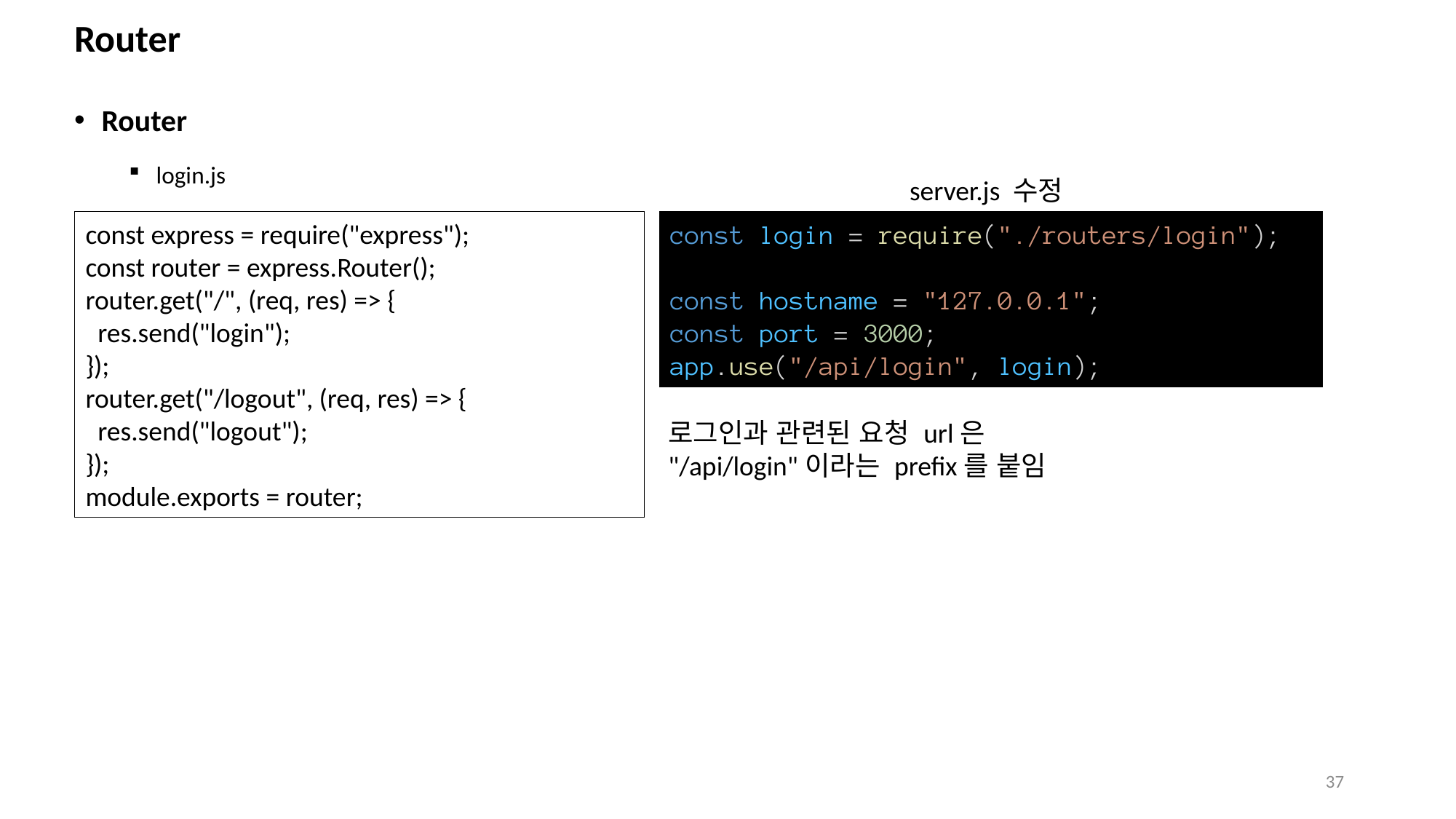

# Router
Router
login.js
server.js 수정
const express = require("express");
const router = express.Router();
router.get("/", (req, res) => {
  res.send("login");
});
router.get("/logout", (req, res) => {
  res.send("logout");
});
module.exports = router;
const login = require("./routers/login");
const hostname = "127.0.0.1";
const port = 3000;
app.use("/api/login", login);
로그인과 관련된 요청 url은
"/api/login"이라는 prefix를 붙임
37